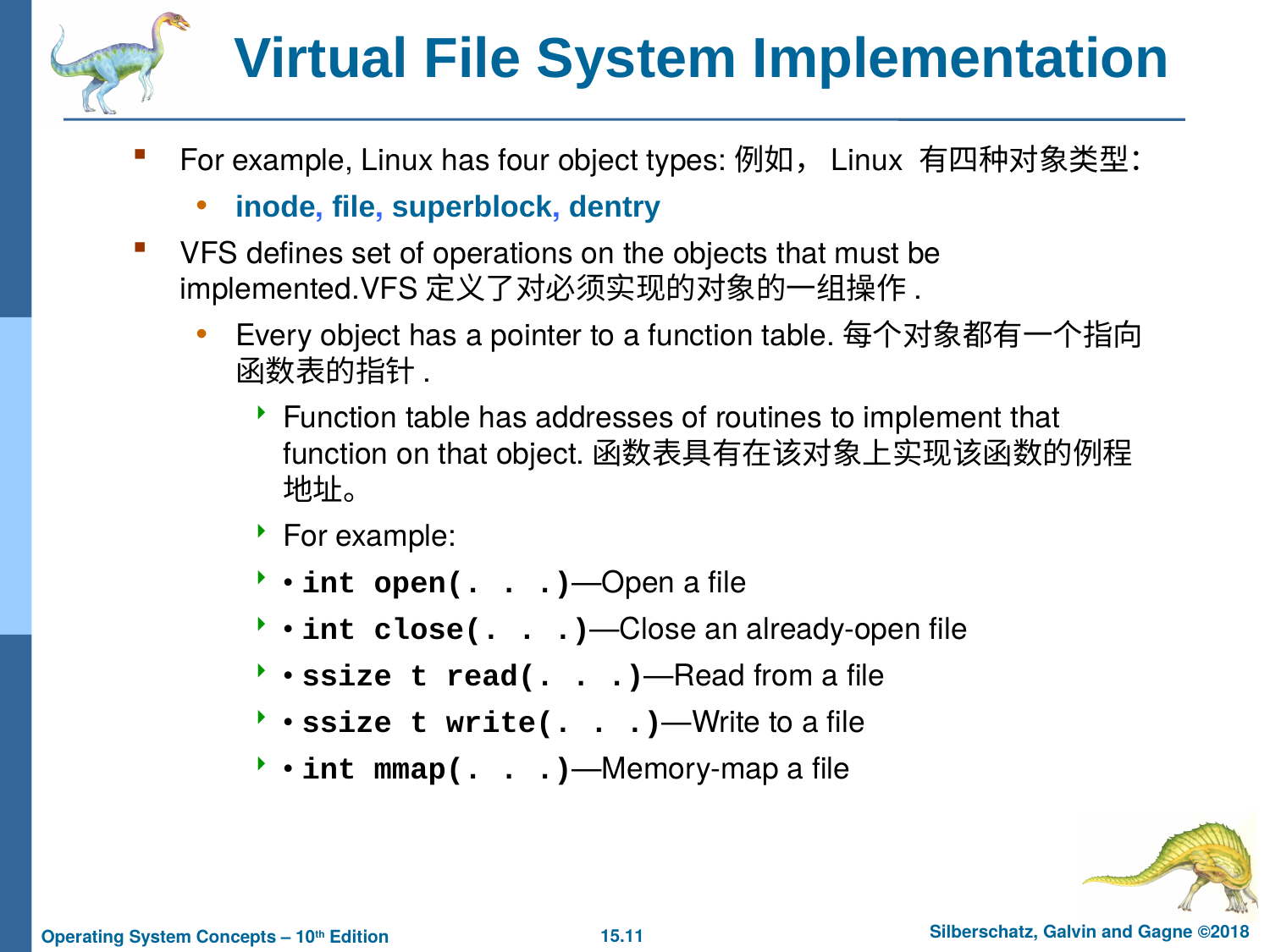

# Virtual File System Implementation
For example, Linux has four object types:例如，Linux 有四种对象类型：
inode, file, superblock, dentry
VFS defines set of operations on the objects that must be implemented.VFS定义了对必须实现的对象的一组操作.
Every object has a pointer to a function table.每个对象都有一个指向函数表的指针.
Function table has addresses of routines to implement that function on that object.函数表具有在该对象上实现该函数的例程地址。
For example:
• int open(. . .)—Open a file
• int close(. . .)—Close an already-open file
• ssize t read(. . .)—Read from a file
• ssize t write(. . .)—Write to a file
• int mmap(. . .)—Memory-map a file